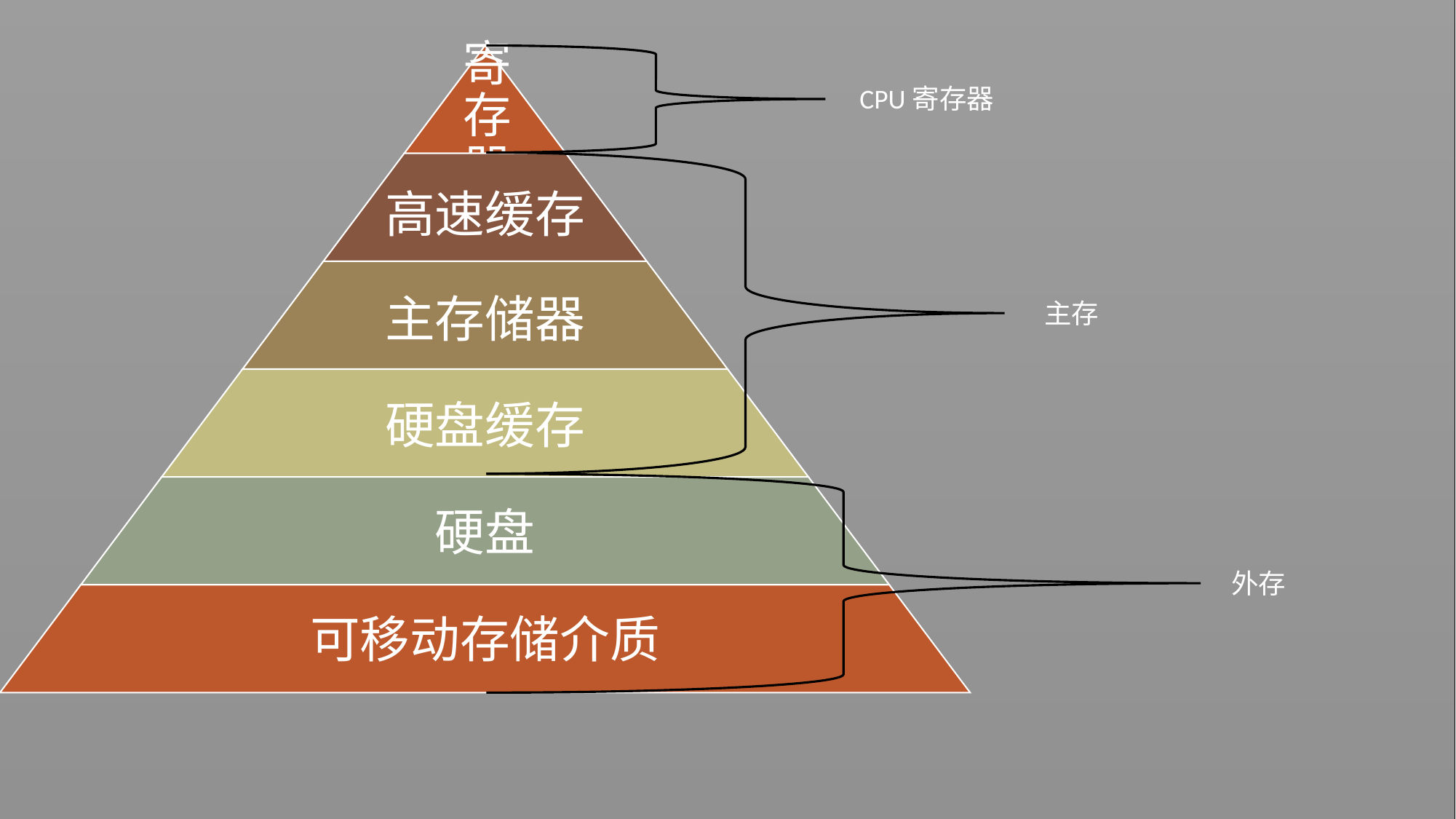

寄存器
高速缓存
主存储器
硬盘缓存
硬盘
可移动存储介质

CPU寄存器

主存

外存